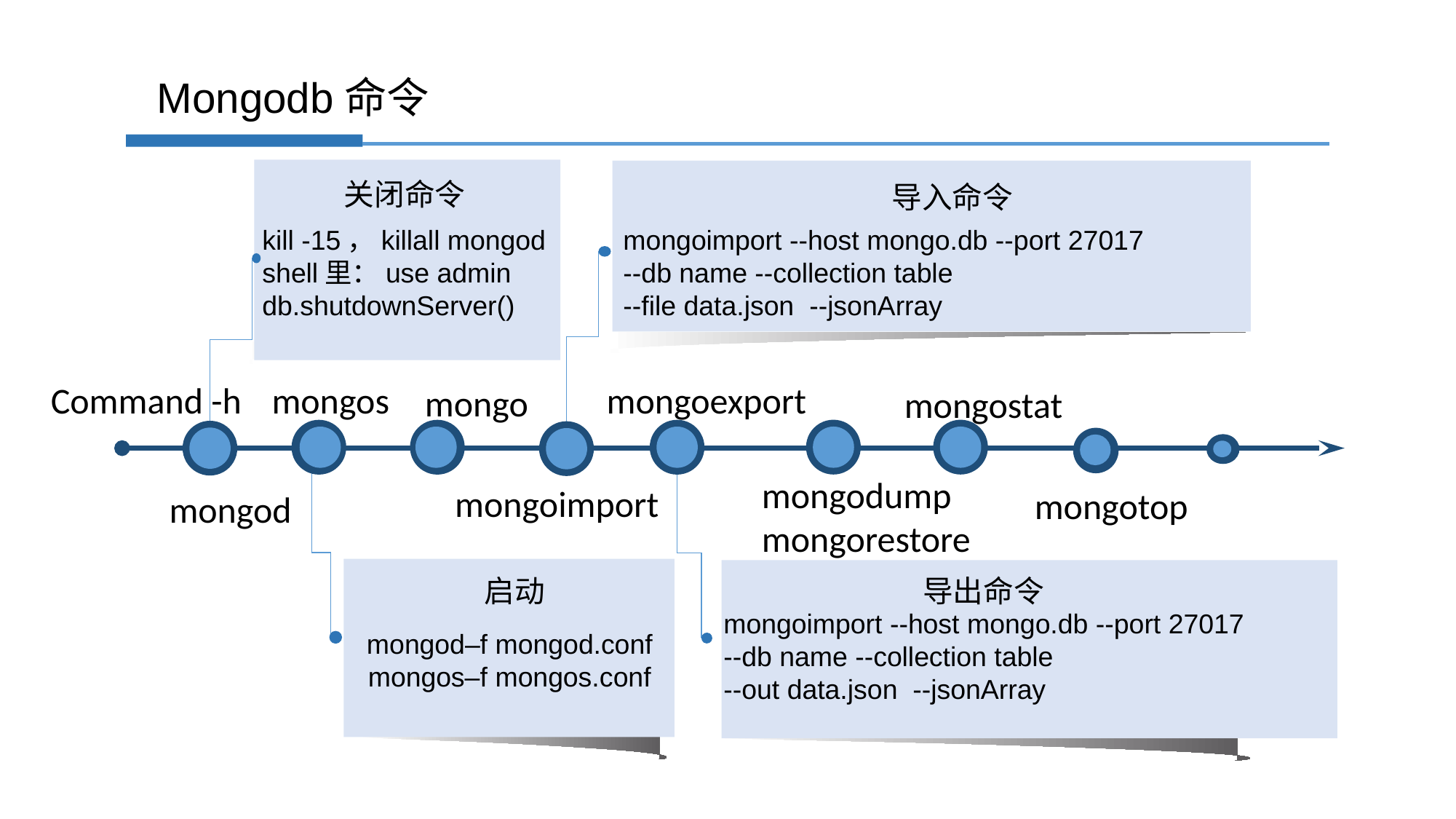

Mongodb命令

关闭命令
kill -15，killall mongod
shell里：use admin
db.shutdownServer()

导入命令
mongoimport --host mongo.db --port 27017
--db name --collection table
--file data.json  --jsonArray

Command -h
mongos
mongoexport
mongo
mongostat

mongodump
mongorestore

启动
mongod–f mongod.conf
mongos–f mongos.conf

导出命令
mongoimport --host mongo.db --port 27017
--db name --collection table
--out data.json  --jsonArray
mongoimport
mongotop
mongod